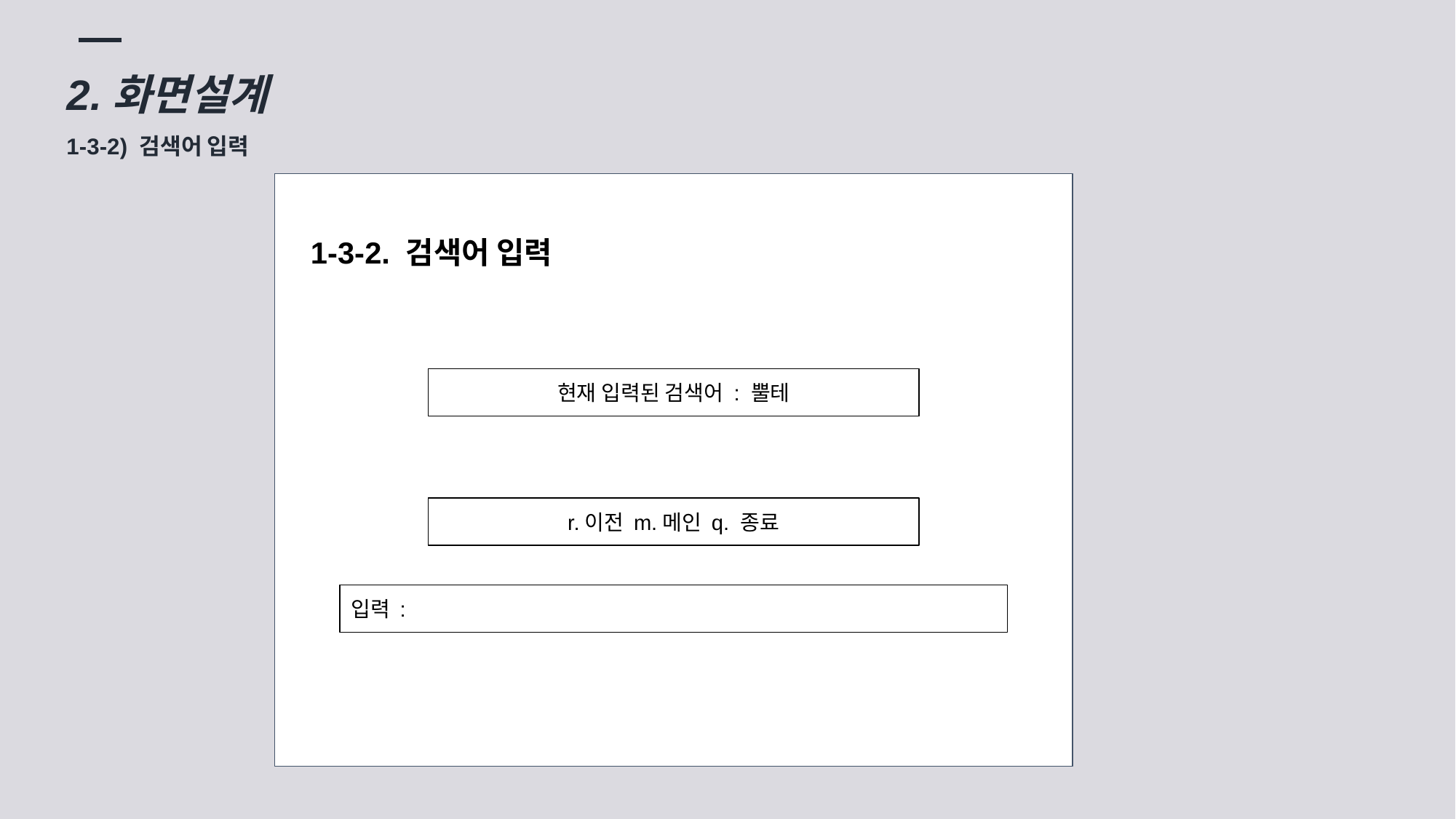

2.화면설계
1-3-2) 검색어 입력

1-3-2. 검색어 입력
현재 입력된 검색어 : 뿔테
r.이전 m.메인 q. 종료
입력 :